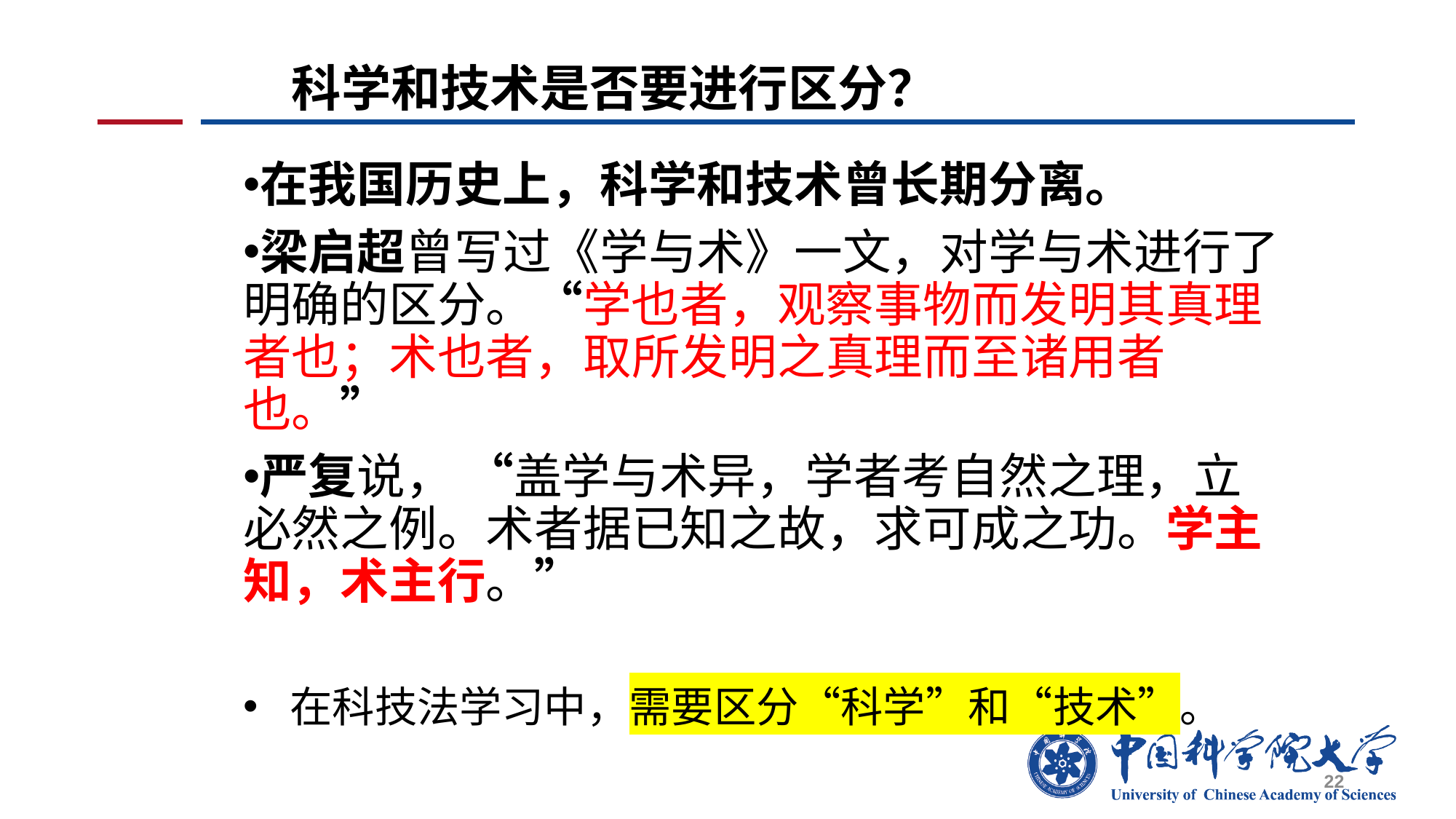

# 科学和技术是否要进行区分？
在我国历史上，科学和技术曾长期分离。
梁启超曾写过《学与术》一文，对学与术进行了明确的区分。“学也者，观察事物而发明其真理者也；术也者，取所发明之真理而至诸用者也。”
严复说， “盖学与术异，学者考自然之理，立必然之例。术者据已知之故，求可成之功。学主知，术主行。”

 在科技法学习中，需要区分“科学”和“技术”。
22